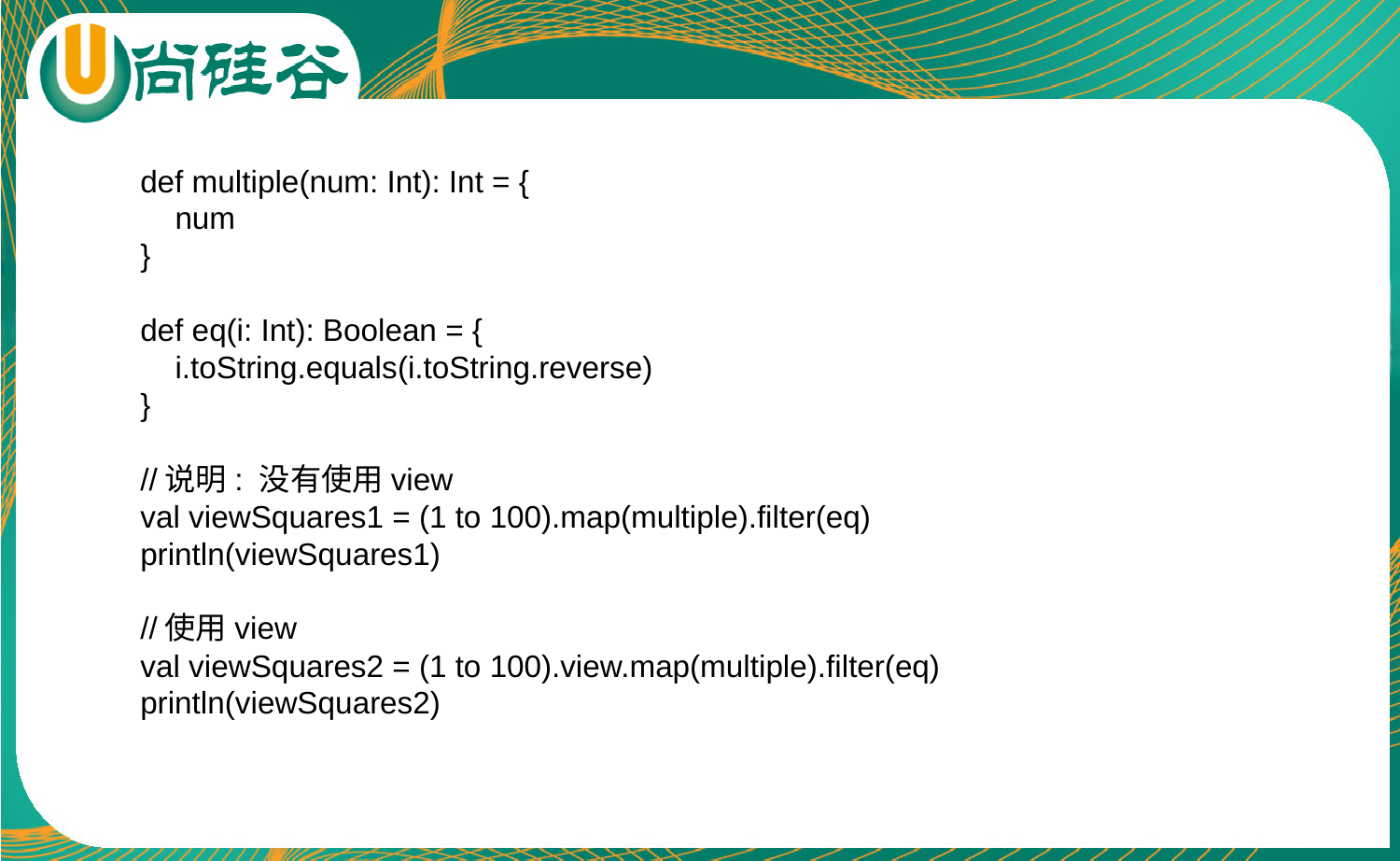

def multiple(num: Int): Int = {
    num
}

def eq(i: Int): Boolean = {
    i.toString.equals(i.toString.reverse)
}

//说明: 没有使用view
val viewSquares1 = (1 to 100).map(multiple).filter(eq)
println(viewSquares1)

//使用view
val viewSquares2 = (1 to 100).view.map(multiple).filter(eq)
println(viewSquares2)